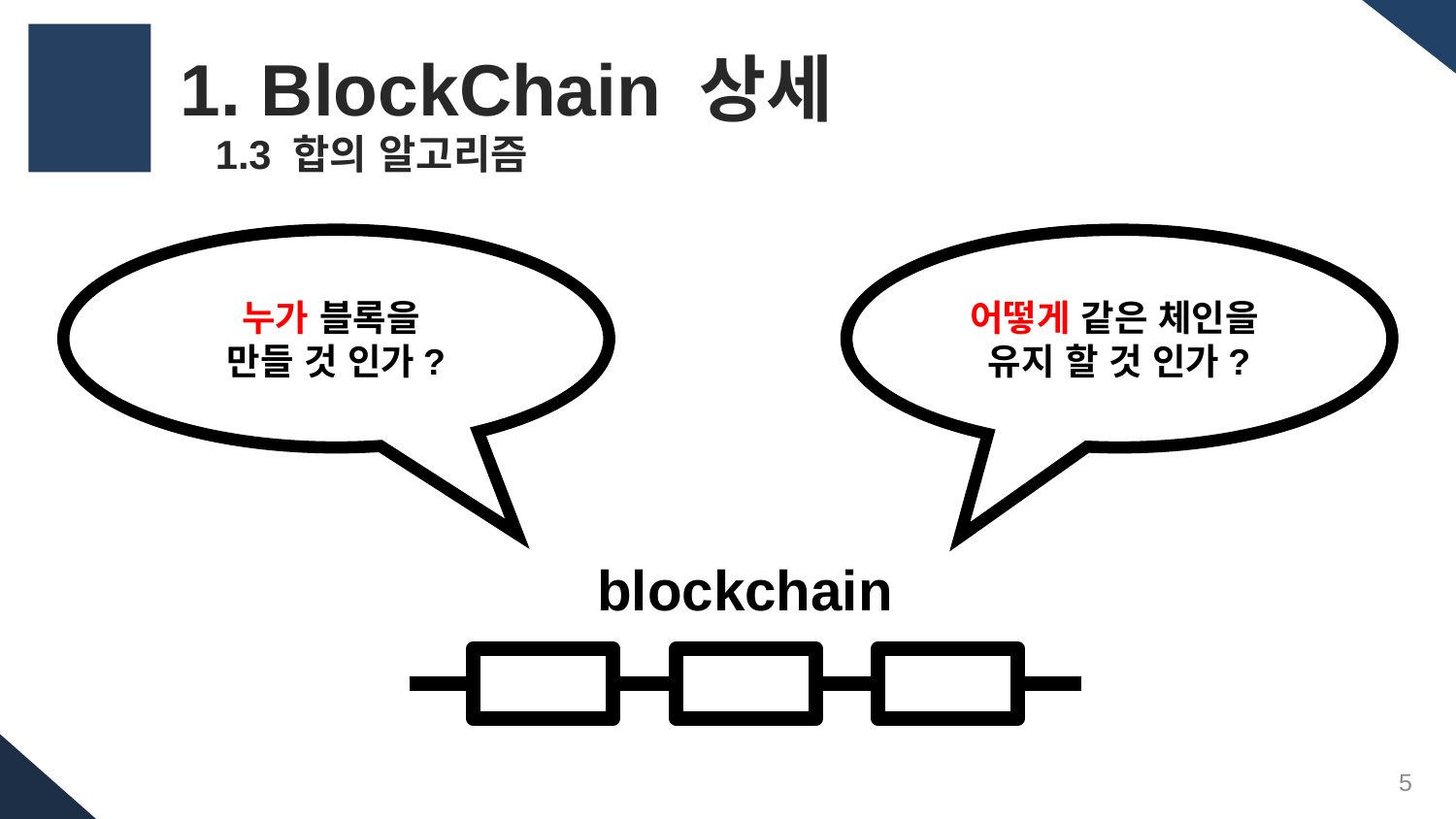

1. BlockChain 상세

  1.3 합의 알고리즘
누가 블록을
만들 것 인가?
어떻게 같은 체인을
유지 할 것 인가?
blockchain

5